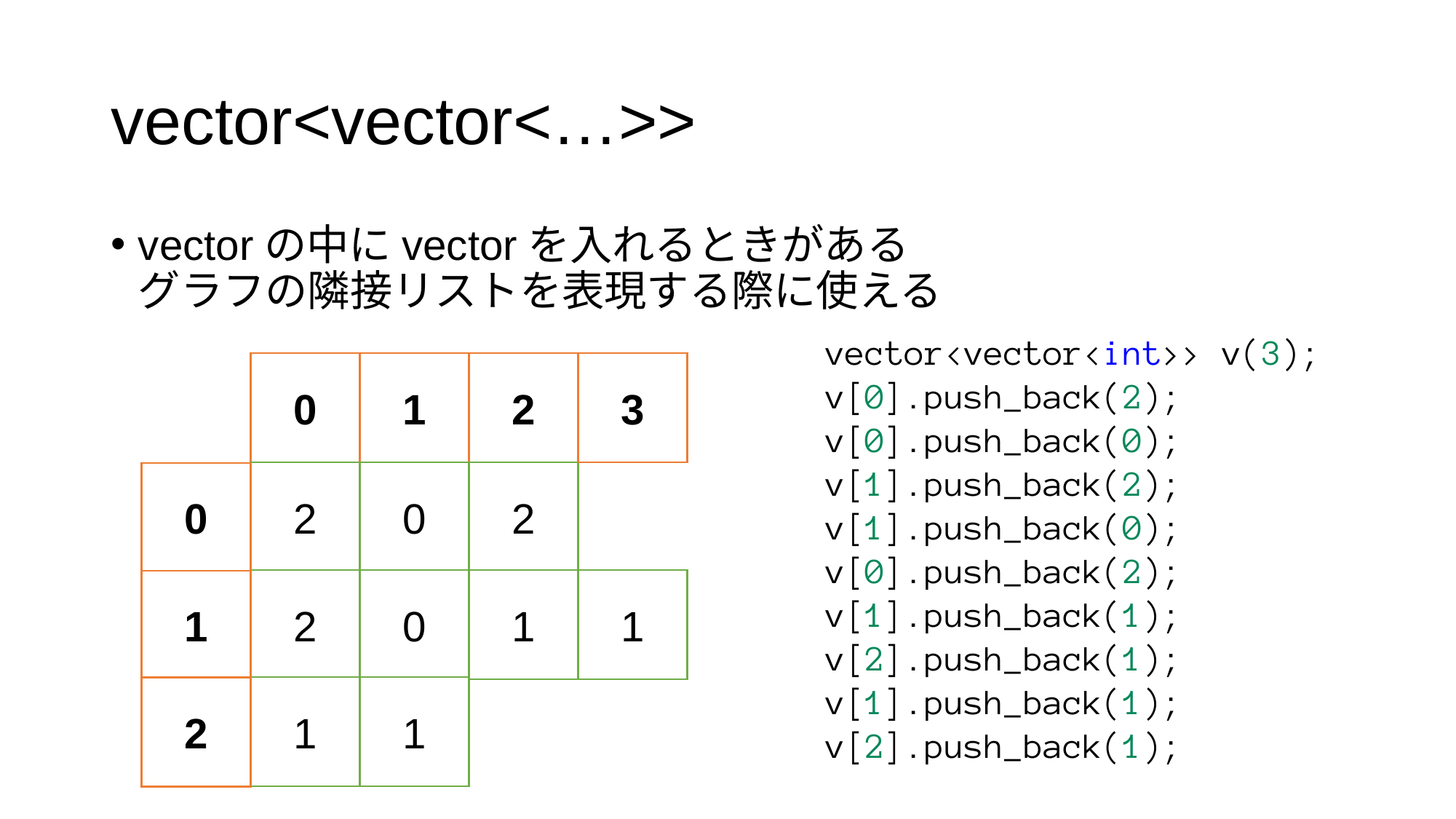

# vector<vector<…>>
vectorの中にvectorを入れるときがある
グラフの隣接リストを表現する際に使える
vector<vector<int>> v(3);
v[0].push_back(2);
v[0].push_back(0);
v[1].push_back(2);
v[1].push_back(0);
v[0].push_back(2);
v[1].push_back(1);
v[2].push_back(1);
v[1].push_back(1);
v[2].push_back(1);
0
2
2
1
1
0
0
1
2
2
1
3
1
0
1
2